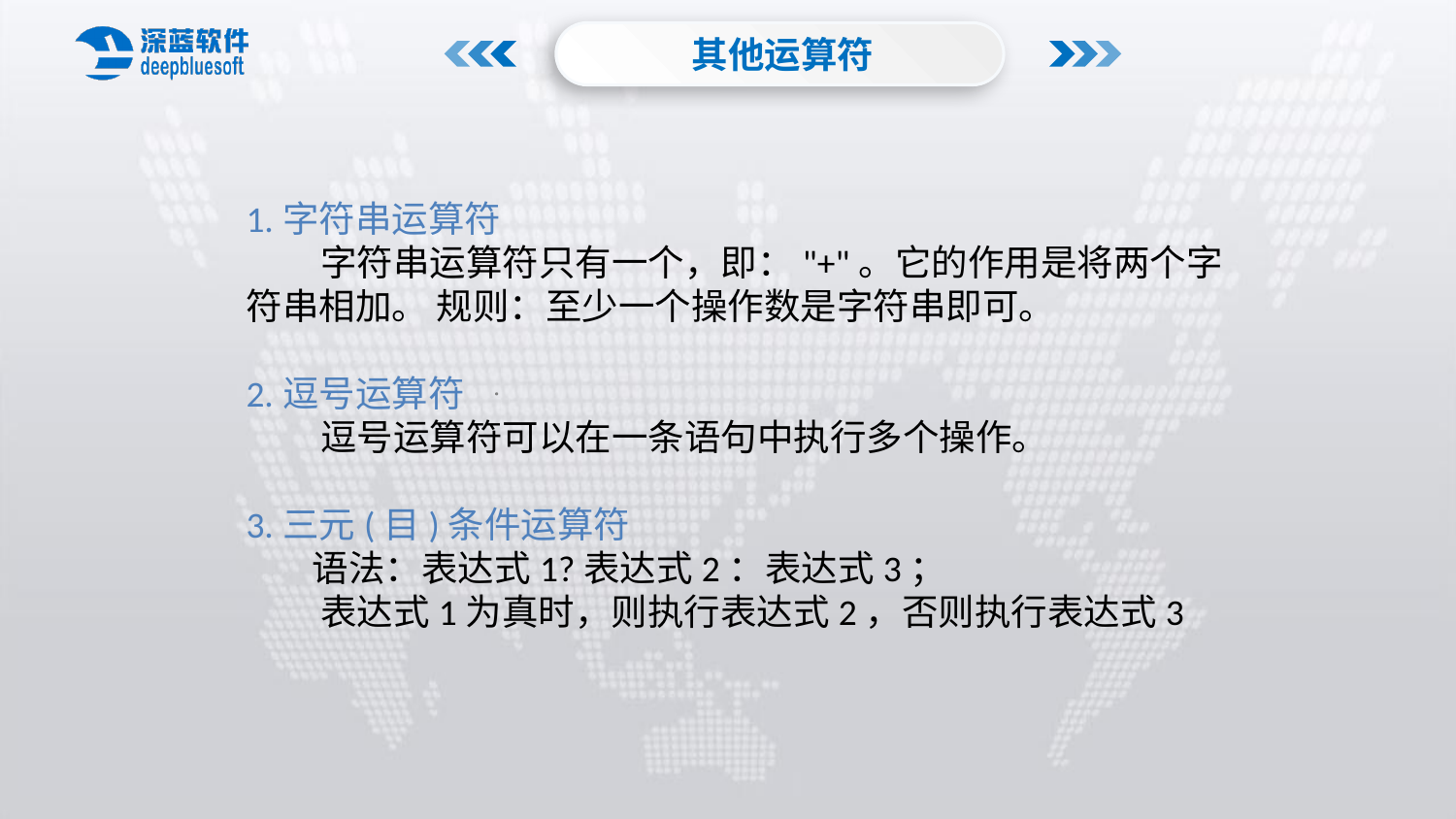

其他运算符

1.字符串运算符
        字符串运算符只有一个，即："+"。它的作用是将两个字符串相加。 规则：至少一个操作数是字符串即可。

2.逗号运算符
        逗号运算符可以在一条语句中执行多个操作。

3.三元(目)条件运算符
       语法：表达式1?表达式2：表达式3；
        表达式1为真时，则执行表达式2，否则执行表达式3